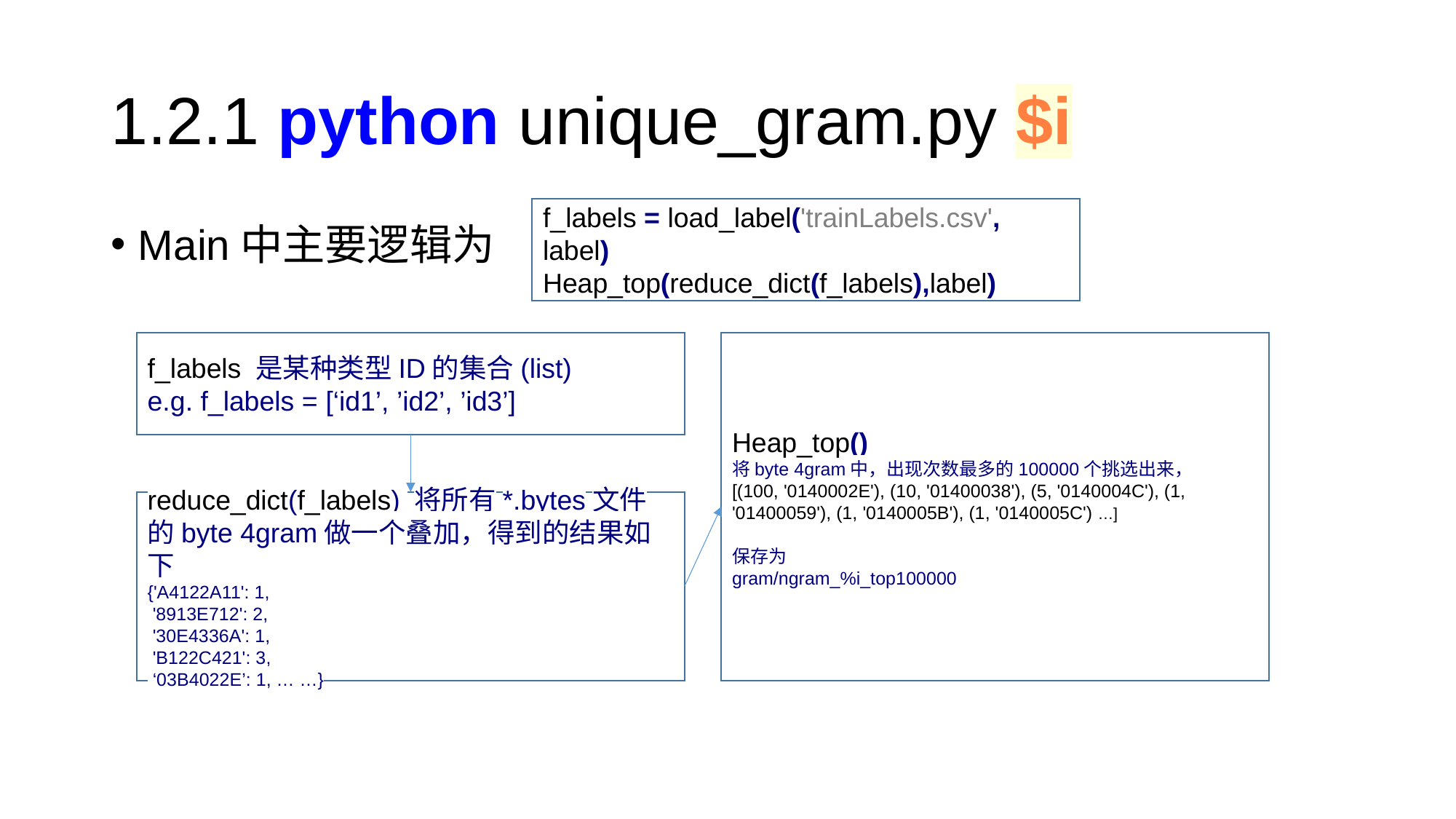

# 1.2.1 python unique_gram.py $i
f_labels = load_label('trainLabels.csv', label)
Heap_top(reduce_dict(f_labels),label)
Main中主要逻辑为

f_labels 是某种类型ID的集合(list)
e.g. f_labels = [‘id1’, ’id2’, ’id3’]
Heap_top()
将byte 4gram中，出现次数最多的100000个挑选出来，
[(100, '0140002E'), (10, '01400038'), (5, '0140004C'), (1, '01400059'), (1, '0140005B'), (1, '0140005C') …]

保存为
gram/ngram_%i_top100000
reduce_dict(f_labels) 将所有*.bytes文件的byte 4gram做一个叠加，得到的结果如下
{'A4122A11': 1,
 '8913E712': 2,
 '30E4336A': 1,
 'B122C421': 3,
 ‘03B4022E’: 1, … …}